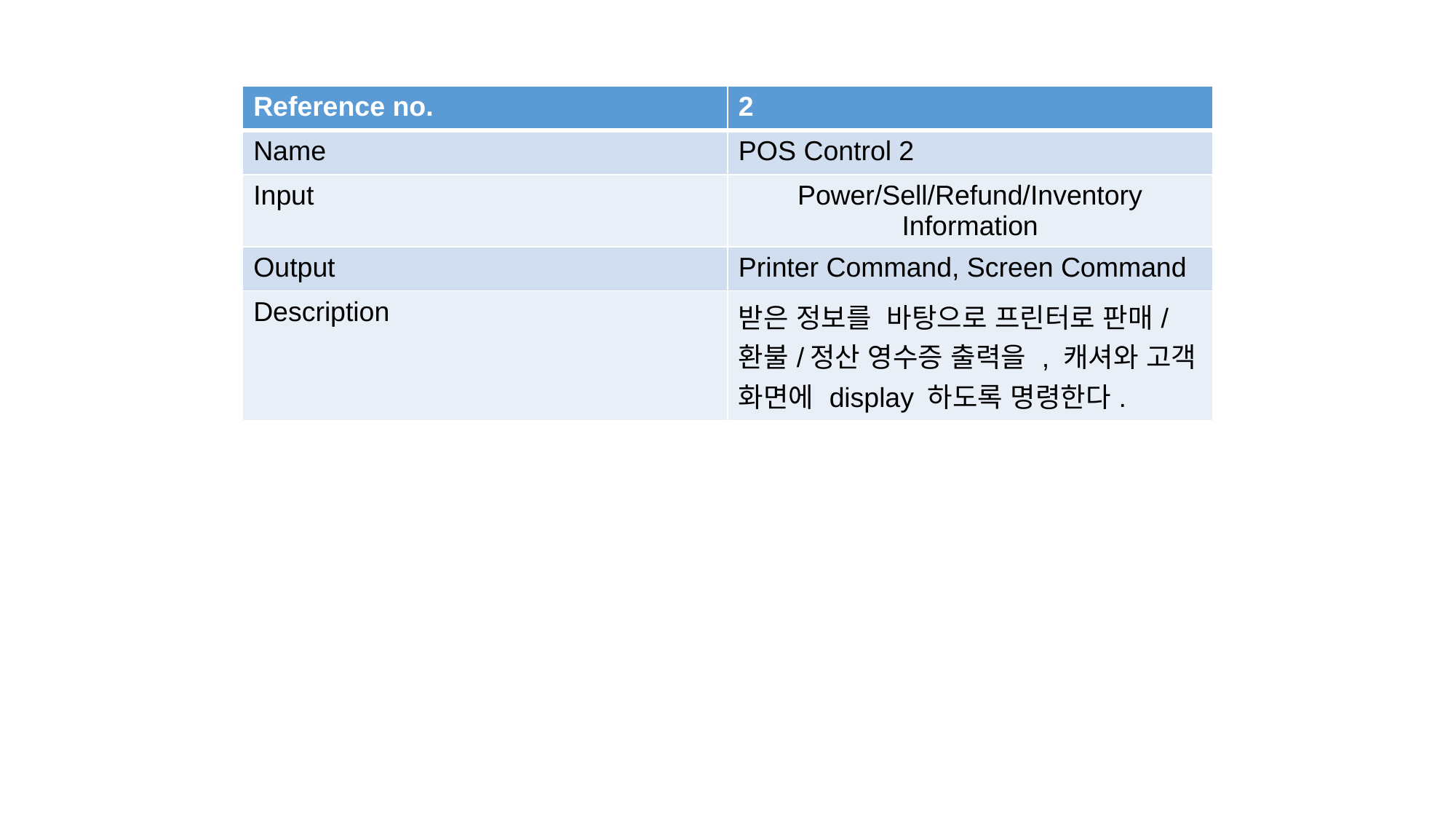

| Reference no. | 2 |
| --- | --- |
| Name | POS Control 2 |
| Input | Power/Sell/Refund/Inventory Information |
| Output | Printer Command, Screen Command |
| Description | 받은 정보를 바탕으로 프린터로 판매/환불/정산 영수증 출력을 , 캐셔와 고객 화면에 display 하도록 명령한다. |